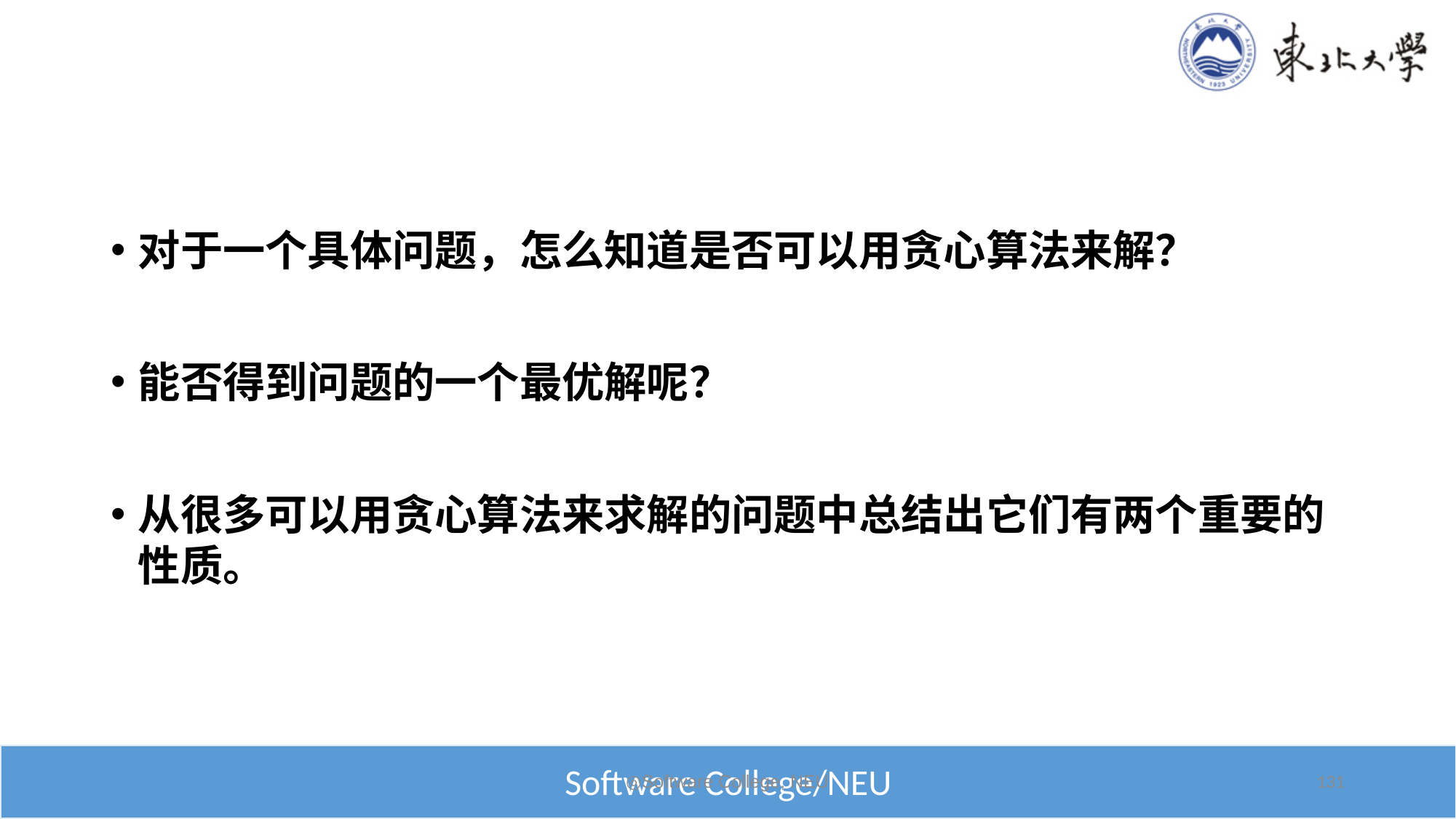

#
对于一个具体问题，怎么知道是否可以用贪心算法来解？

能否得到问题的一个最优解呢？

从很多可以用贪心算法来求解的问题中总结出它们有两个重要的性质。
◎Software College, NEU
131